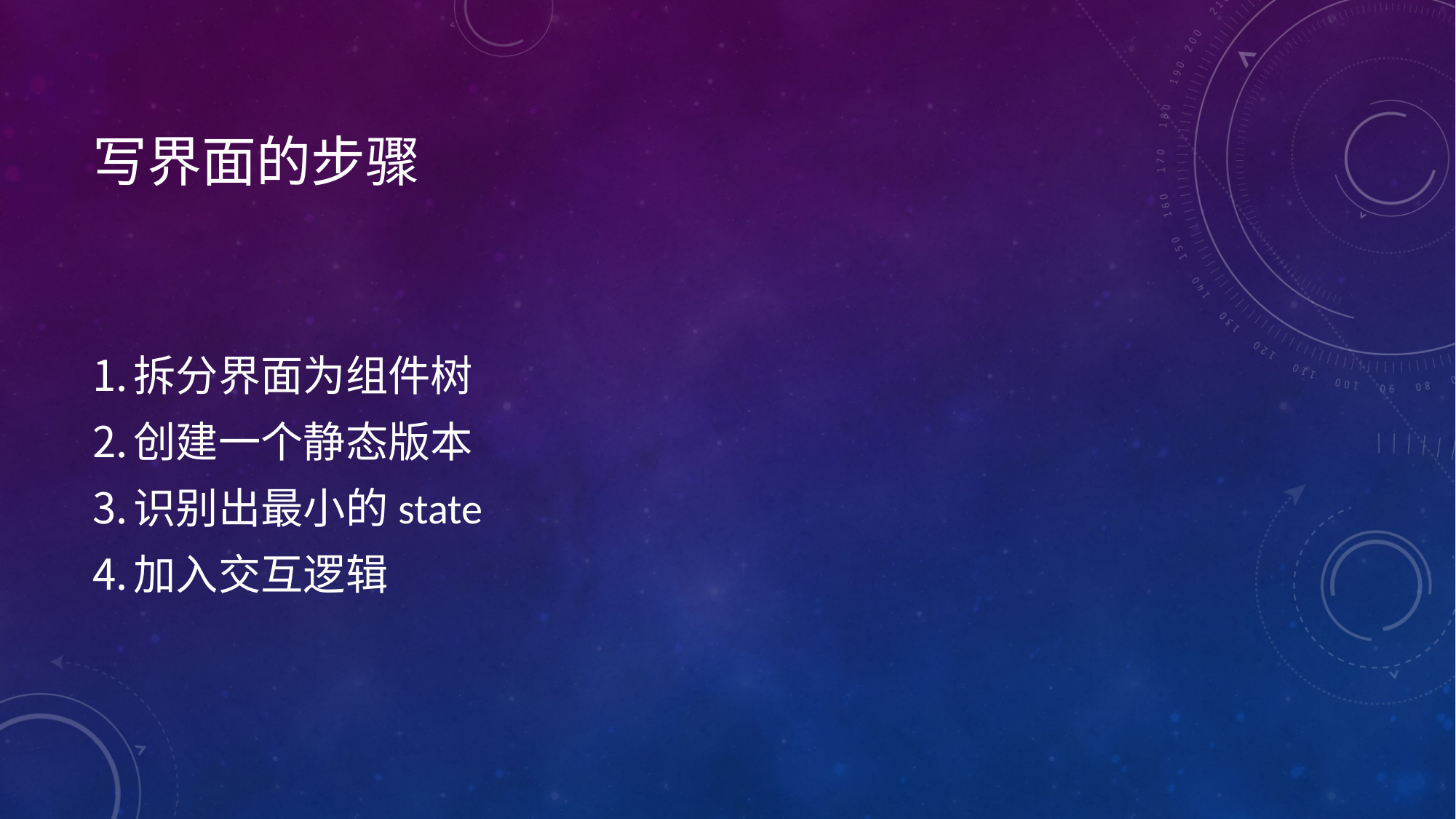

# 写界面的步骤
拆分界面为组件树
创建一个静态版本
识别出最小的state
加入交互逻辑